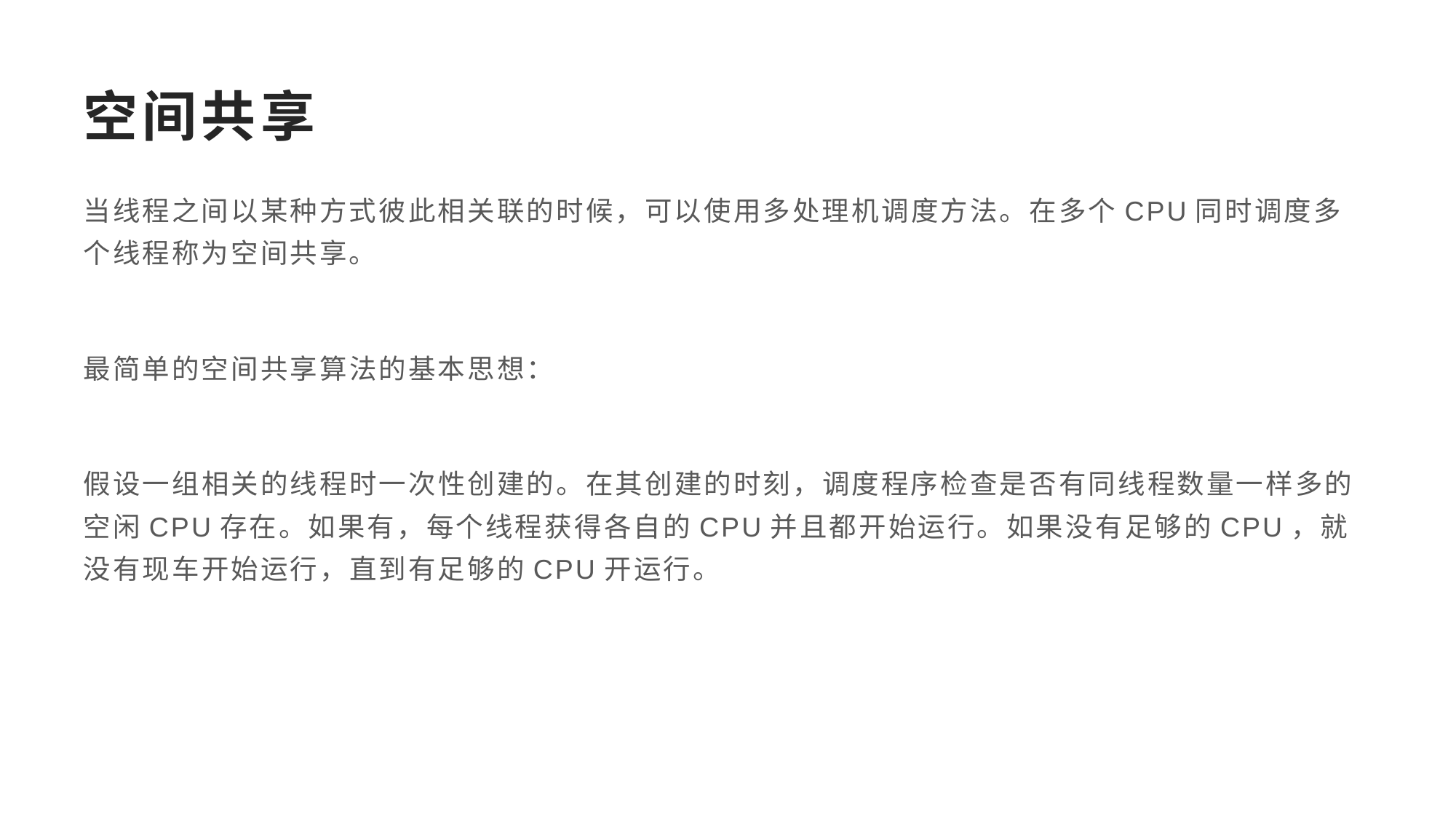

# 空间共享
当线程之间以某种方式彼此相关联的时候，可以使用多处理机调度方法。在多个CPU同时调度多个线程称为空间共享。

最简单的空间共享算法的基本思想：

假设一组相关的线程时一次性创建的。在其创建的时刻，调度程序检查是否有同线程数量一样多的空闲CPU存在。如果有，每个线程获得各自的CPU并且都开始运行。如果没有足够的CPU，就没有现车开始运行，直到有足够的CPU开运行。